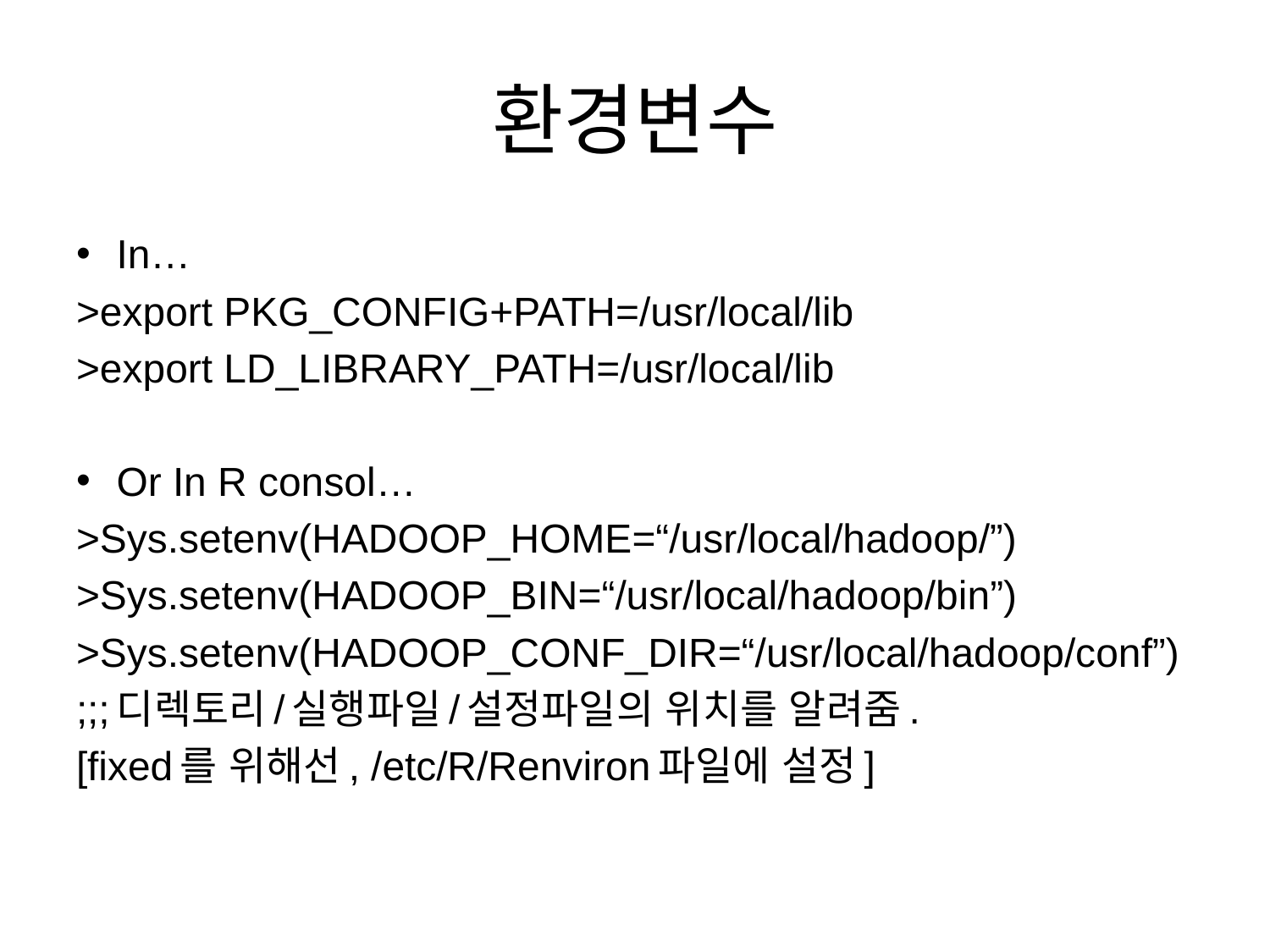

# 환경변수
In…
>export PKG_CONFIG+PATH=/usr/local/lib
>export LD_LIBRARY_PATH=/usr/local/lib

Or In R consol…
>Sys.setenv(HADOOP_HOME=“/usr/local/hadoop/”)
>Sys.setenv(HADOOP_BIN=“/usr/local/hadoop/bin”)
>Sys.setenv(HADOOP_CONF_DIR=“/usr/local/hadoop/conf”)
;;;디렉토리/실행파일/설정파일의 위치를 알려줌.
[fixed를 위해선, /etc/R/Renviron파일에 설정]